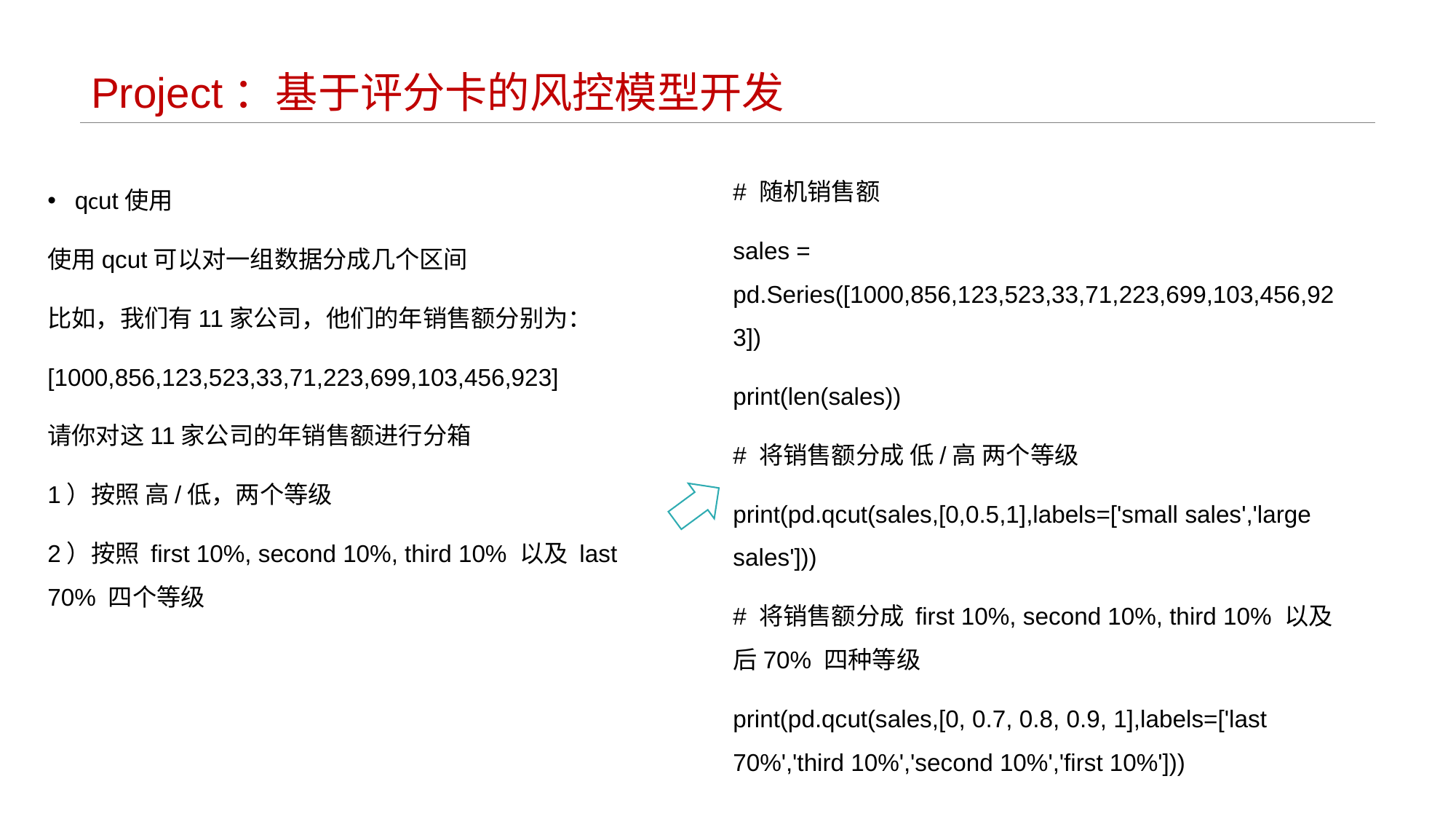

# Project：基于评分卡的风控模型开发
# 随机销售额
sales = pd.Series([1000,856,123,523,33,71,223,699,103,456,923])
print(len(sales))
# 将销售额分成 低/高 两个等级
print(pd.qcut(sales,[0,0.5,1],labels=['small sales','large sales']))
# 将销售额分成 first 10%, second 10%, third 10% 以及 后70% 四种等级
print(pd.qcut(sales,[0, 0.7, 0.8, 0.9, 1],labels=['last 70%','third 10%','second 10%','first 10%']))
qcut使用
使用qcut可以对一组数据分成几个区间
比如，我们有11家公司，他们的年销售额分别为：
[1000,856,123,523,33,71,223,699,103,456,923]
请你对这11家公司的年销售额进行分箱
1）按照 高/低，两个等级
2）按照 first 10%, second 10%, third 10% 以及 last 70% 四个等级